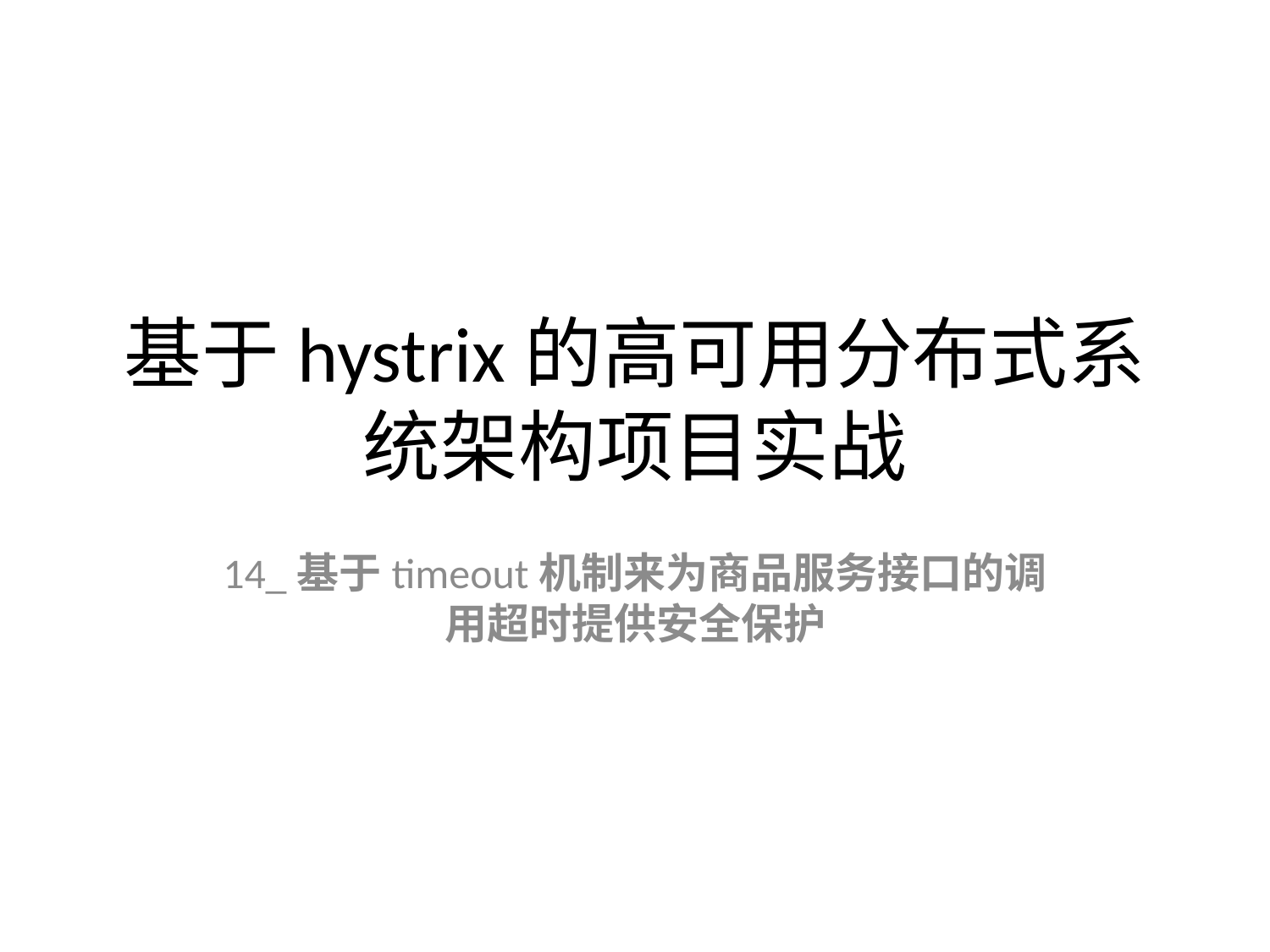

# 基于hystrix的高可用分布式系统架构项目实战
14_基于timeout机制来为商品服务接口的调用超时提供安全保护